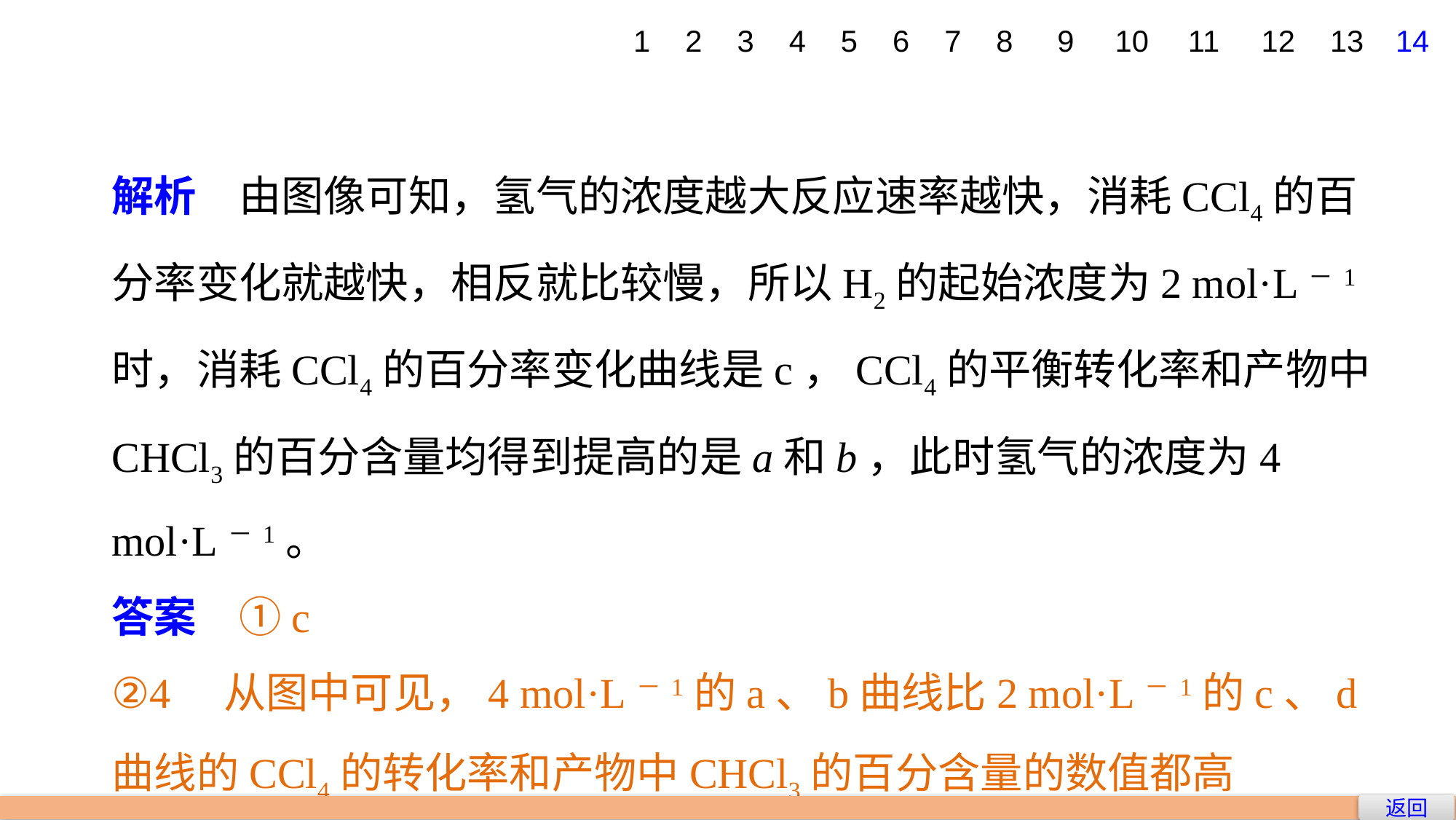

1
2
3
4
5
6
7
8
9
10
11
12
13
14
解析　由图像可知，氢气的浓度越大反应速率越快，消耗CCl4的百分率变化就越快，相反就比较慢，所以H2的起始浓度为2 mol·L－1时，消耗CCl4的百分率变化曲线是c，CCl4的平衡转化率和产物中CHCl3的百分含量均得到提高的是a和b，此时氢气的浓度为4 mol·L－1。
答案　①c
②4　从图中可见，4 mol·L－1的a、b曲线比2 mol·L－1的c、d曲线的CCl4的转化率和产物中CHCl3的百分含量的数值都高
返回